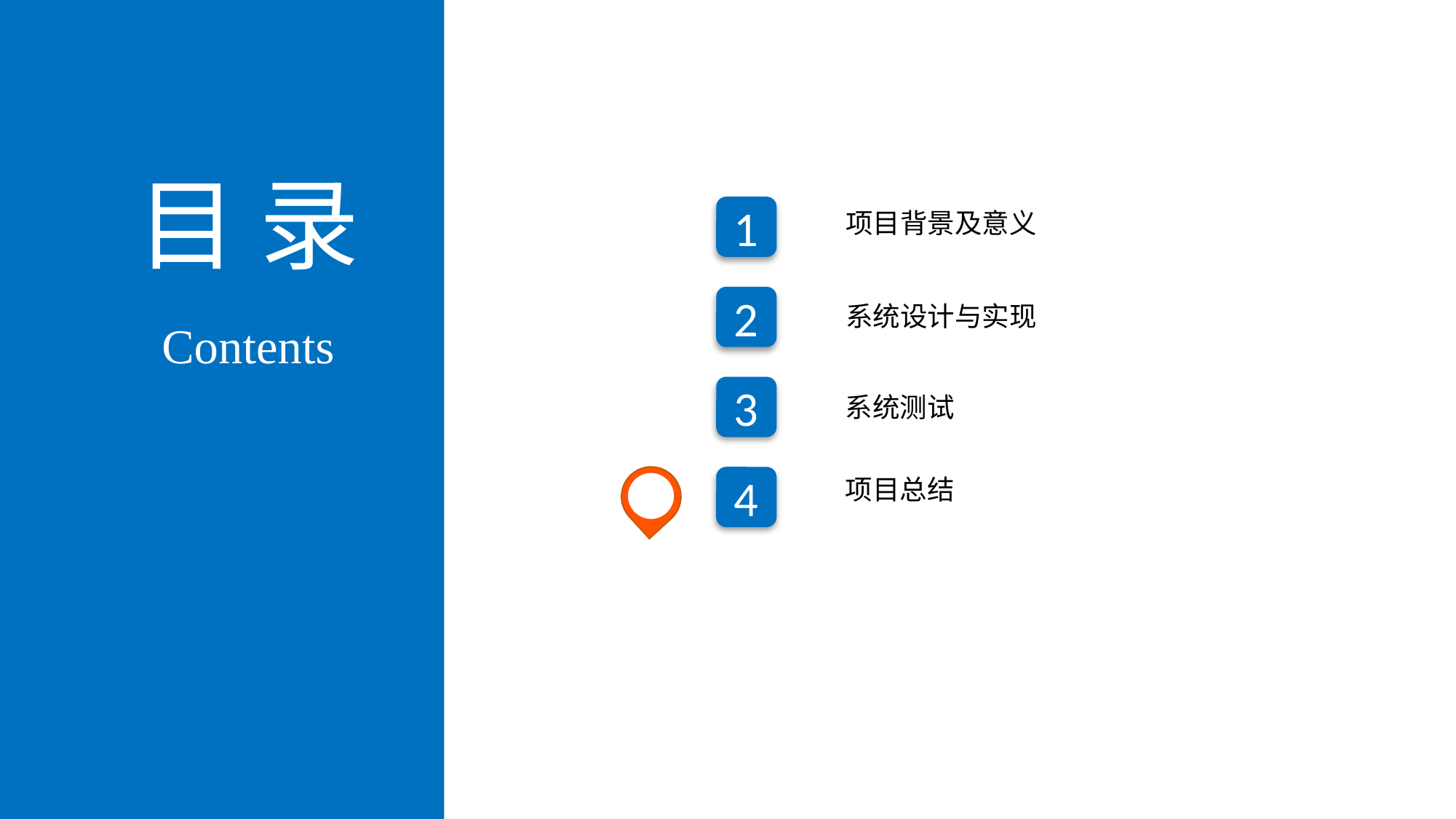

目 录
1
项目背景及意义
2
系统设计与实现
Contents
3
系统测试

4
项目总结